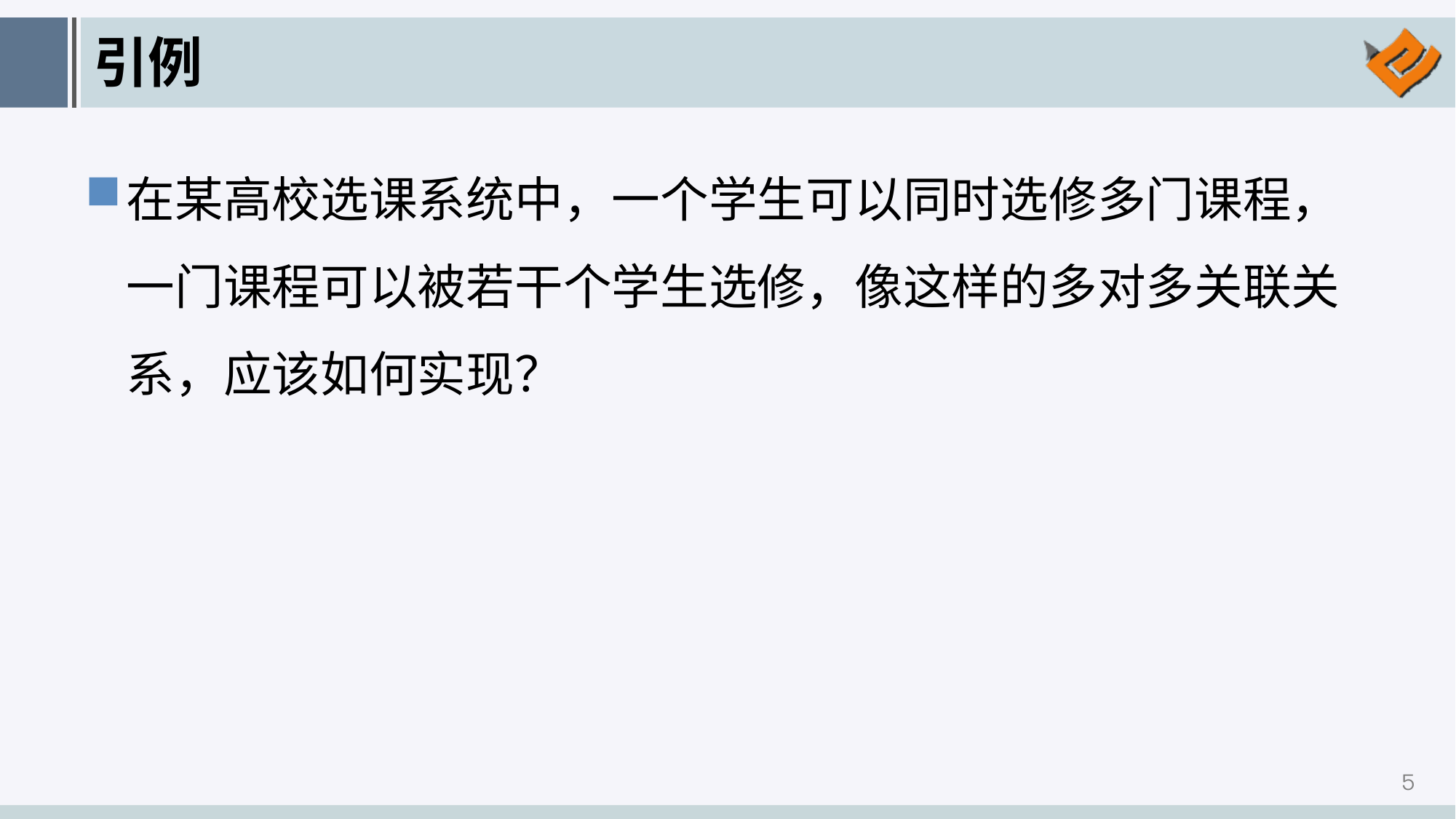

# 引例
在某高校选课系统中，一个学生可以同时选修多门课程，一门课程可以被若干个学生选修，像这样的多对多关联关系，应该如何实现？